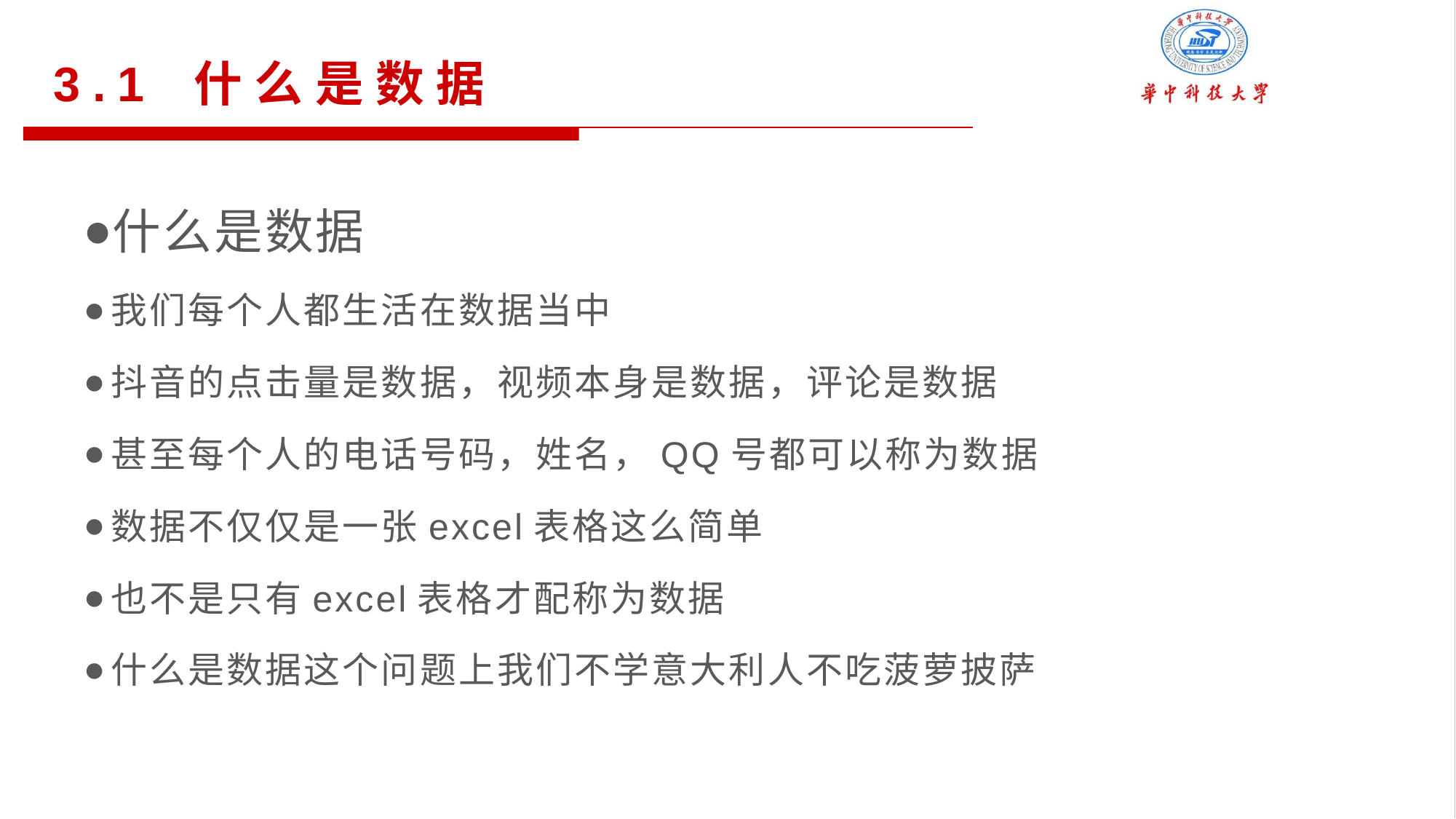

3.1 什么是数据

什么是数据
我们每个人都生活在数据当中
抖音的点击量是数据，视频本身是数据，评论是数据
甚至每个人的电话号码，姓名，QQ号都可以称为数据
数据不仅仅是一张excel表格这么简单
也不是只有excel表格才配称为数据
什么是数据这个问题上我们不学意大利人不吃菠萝披萨